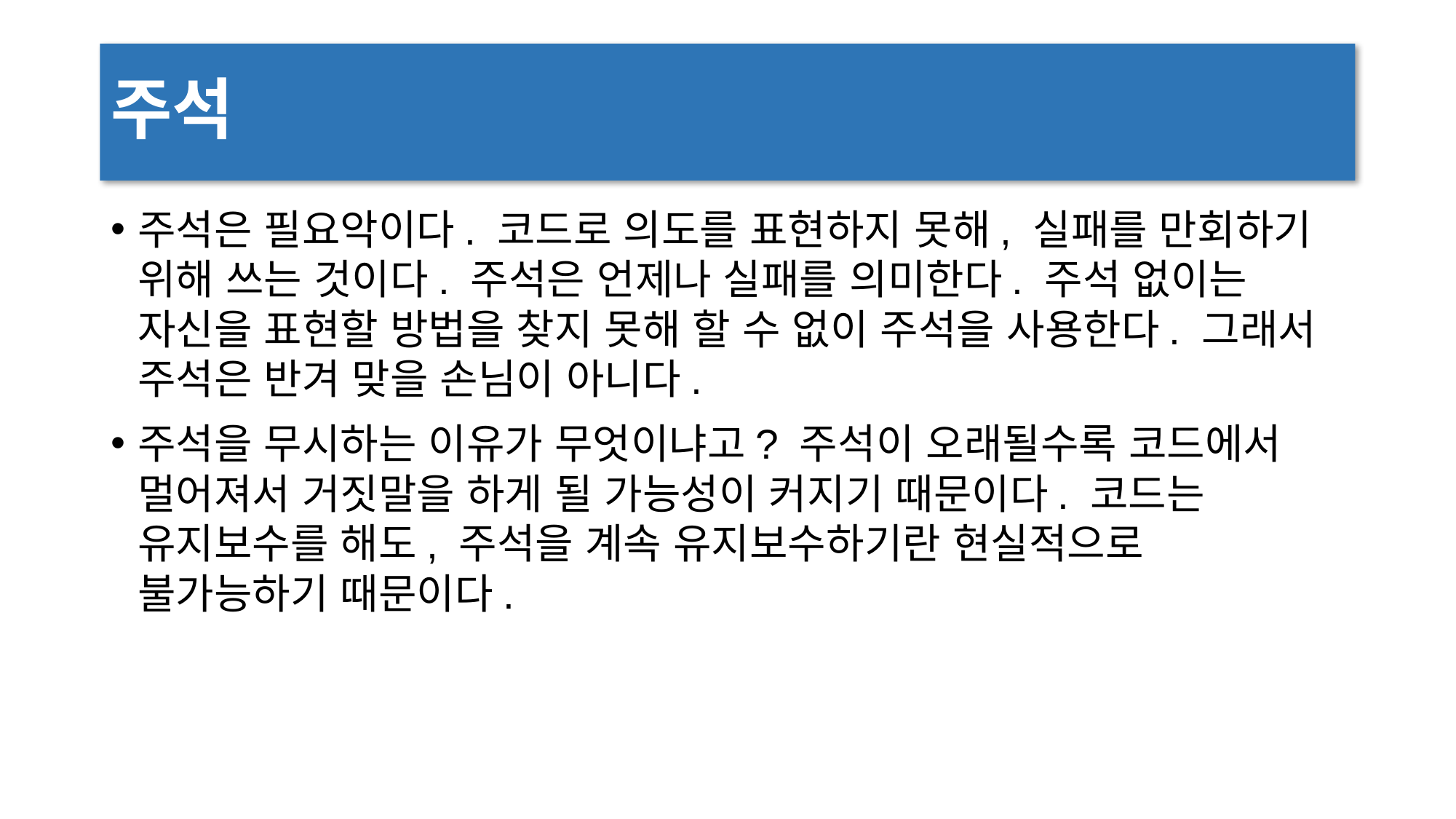

# 주석
주석은 필요악이다. 코드로 의도를 표현하지 못해, 실패를 만회하기 위해 쓰는 것이다. 주석은 언제나 실패를 의미한다. 주석 없이는 자신을 표현할 방법을 찾지 못해 할 수 없이 주석을 사용한다. 그래서 주석은 반겨 맞을 손님이 아니다.
주석을 무시하는 이유가 무엇이냐고? 주석이 오래될수록 코드에서 멀어져서 거짓말을 하게 될 가능성이 커지기 때문이다. 코드는 유지보수를 해도, 주석을 계속 유지보수하기란 현실적으로 불가능하기 때문이다.